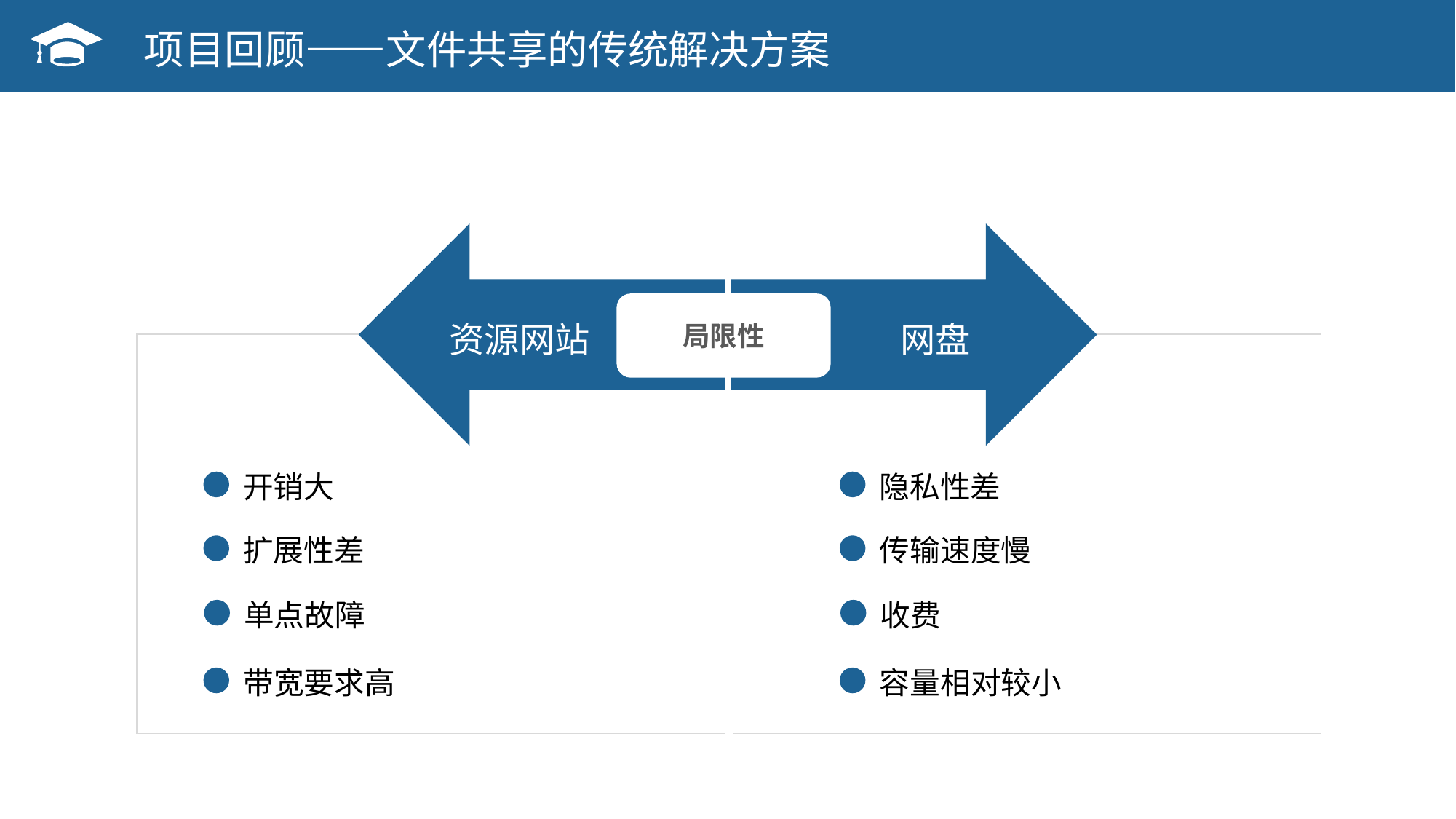

项目回顾——文件共享的传统解决方案

资源网站
网盘
局限性

开销大
隐私性差

扩展性差
传输速度慢

单点故障
收费

带宽要求高
容量相对较小